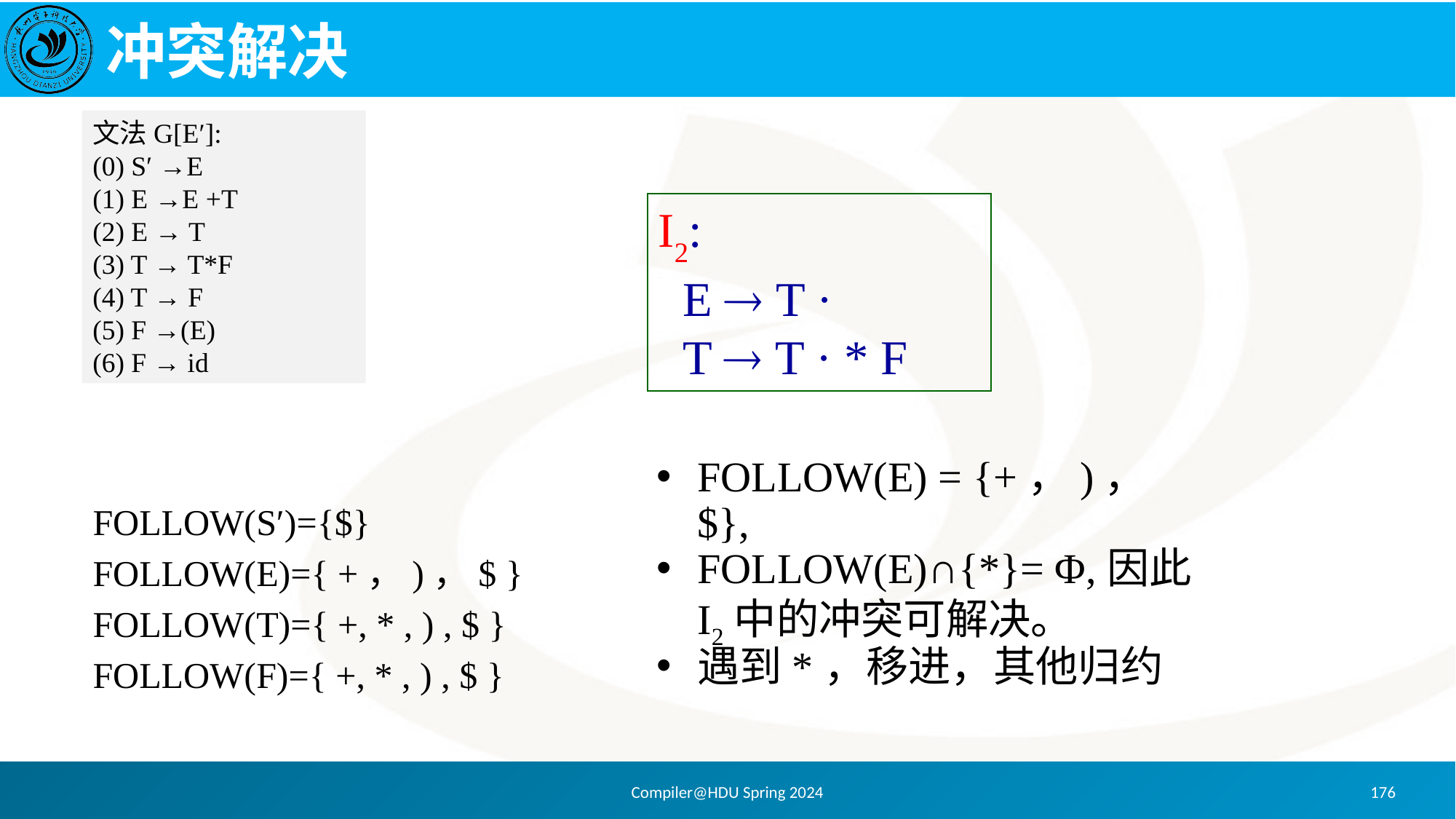

# 冲突解决
文法G[E′]:
(0) S′ →E
(1) E →E +T
(2) E → T
(3) T → T*F
(4) T → F
(5) F →(E)
(6) F → id
I2:
  E → T ·
  T → T · * F
FOLLOW(E) = {+，)，$},
FOLLOW(E)∩{*}= Φ,因此I2中的冲突可解决。
遇到*，移进，其他归约
FOLLOW(S′)={$}
FOLLOW(E)={ +，)，$ }
FOLLOW(T)={ +, * , ) , $ }
FOLLOW(F)={ +, * , ) , $ }
Compiler@HDU Spring 2024
176